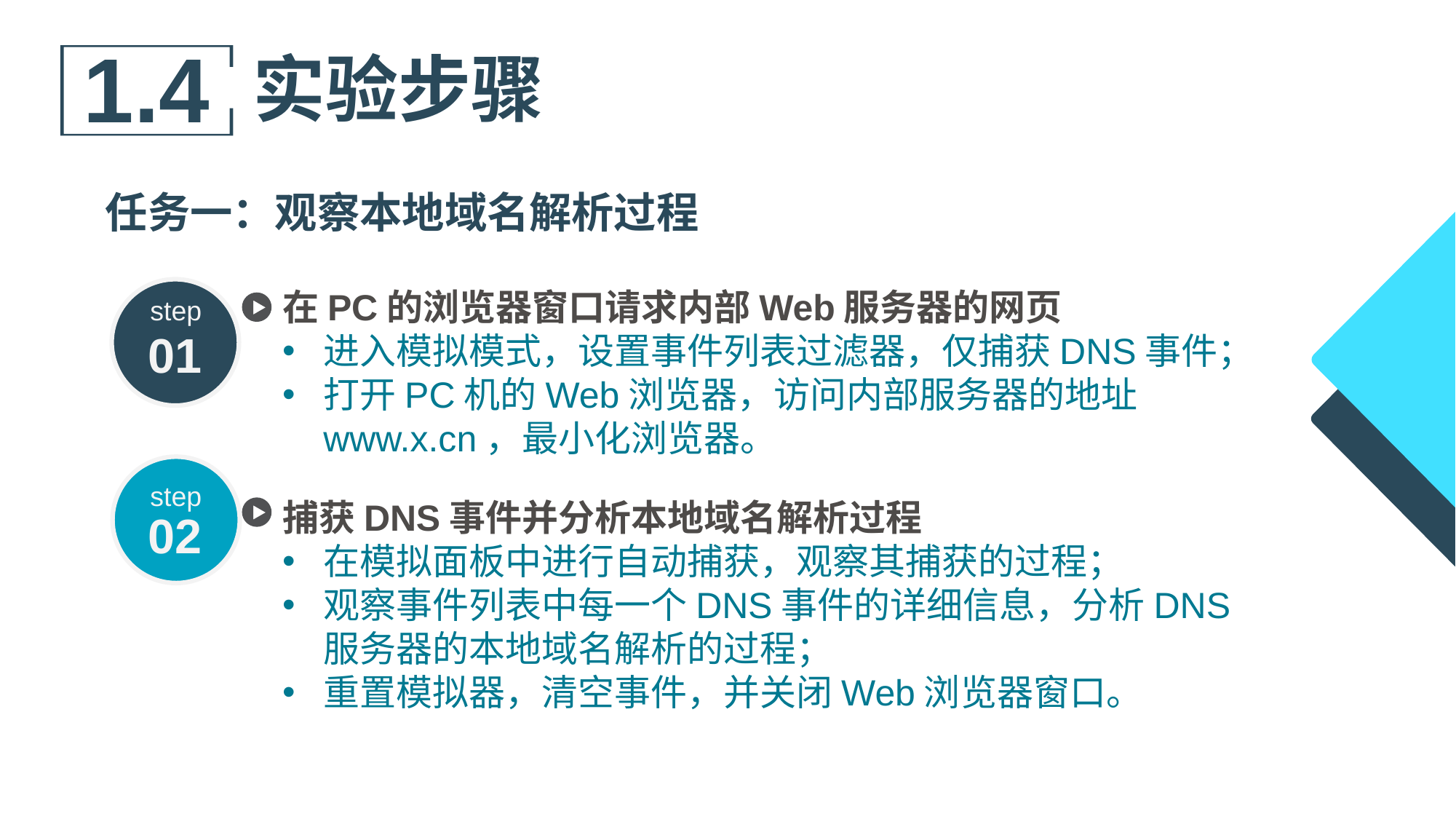

1.4
实验步骤

任务一：观察本地域名解析过程

在PC的浏览器窗口请求内部Web服务器的网页
进入模拟模式，设置事件列表过滤器，仅捕获DNS事件；
打开PC机的Web浏览器，访问内部服务器的地址www.x.cn，最小化浏览器。
step

01

step
捕获DNS事件并分析本地域名解析过程
在模拟面板中进行自动捕获，观察其捕获的过程；
观察事件列表中每一个DNS事件的详细信息，分析DNS服务器的本地域名解析的过程；
重置模拟器，清空事件，并关闭Web浏览器窗口。

02